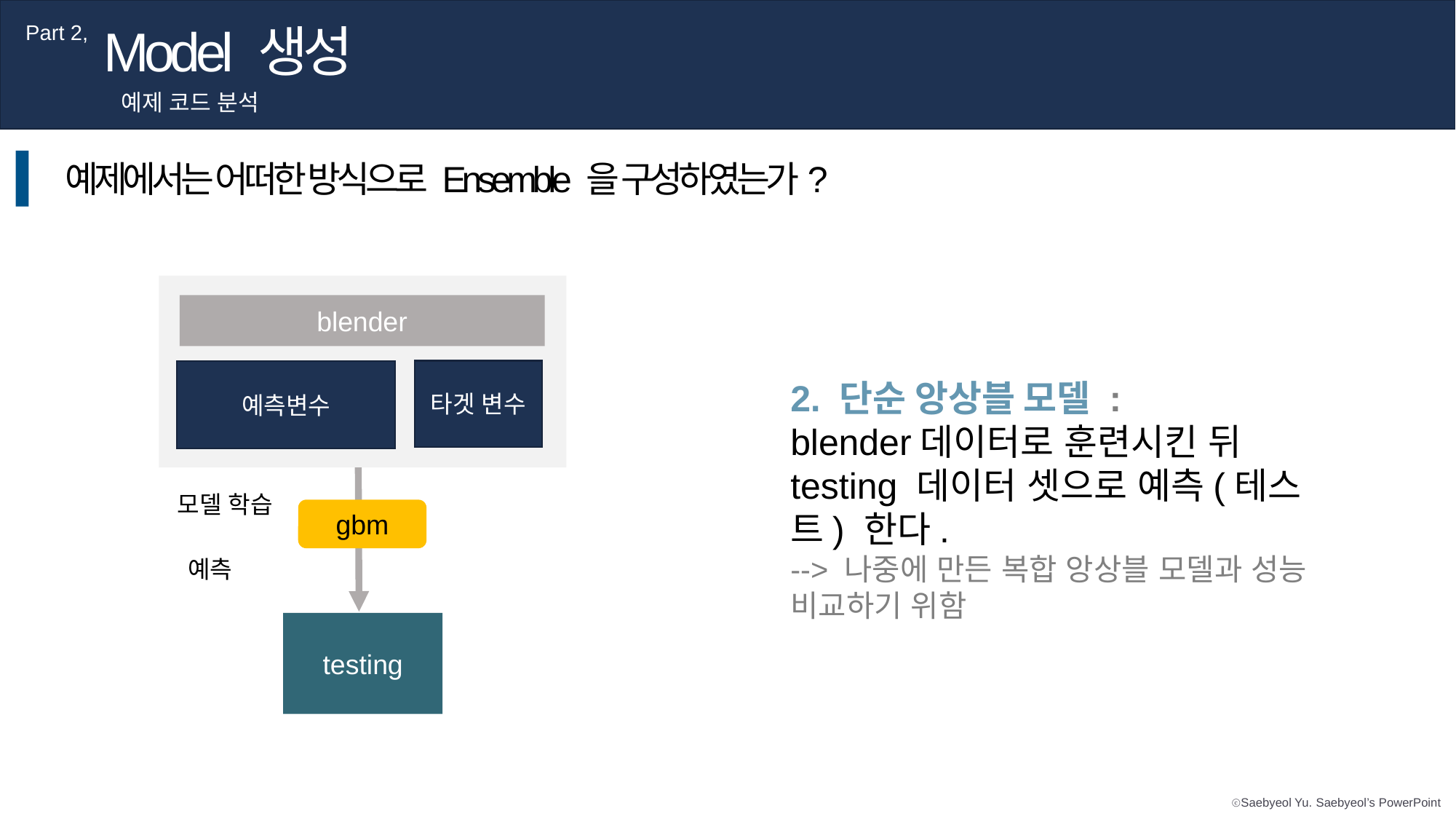

Model 생성
Part 2,
예제 코드 분석

예제에서는 어떠한 방식으로 Ensemble 을 구성하였는가?

blender
타겟 변수
예측변수
2. 단순 앙상블 모델 :
blender데이터로 훈련시킨 뒤 testing 데이터 셋으로 예측(테스트) 한다.
--> 나중에 만든 복합 앙상블 모델과 성능 비교하기 위함
모델 학습
gbm
예측
testing